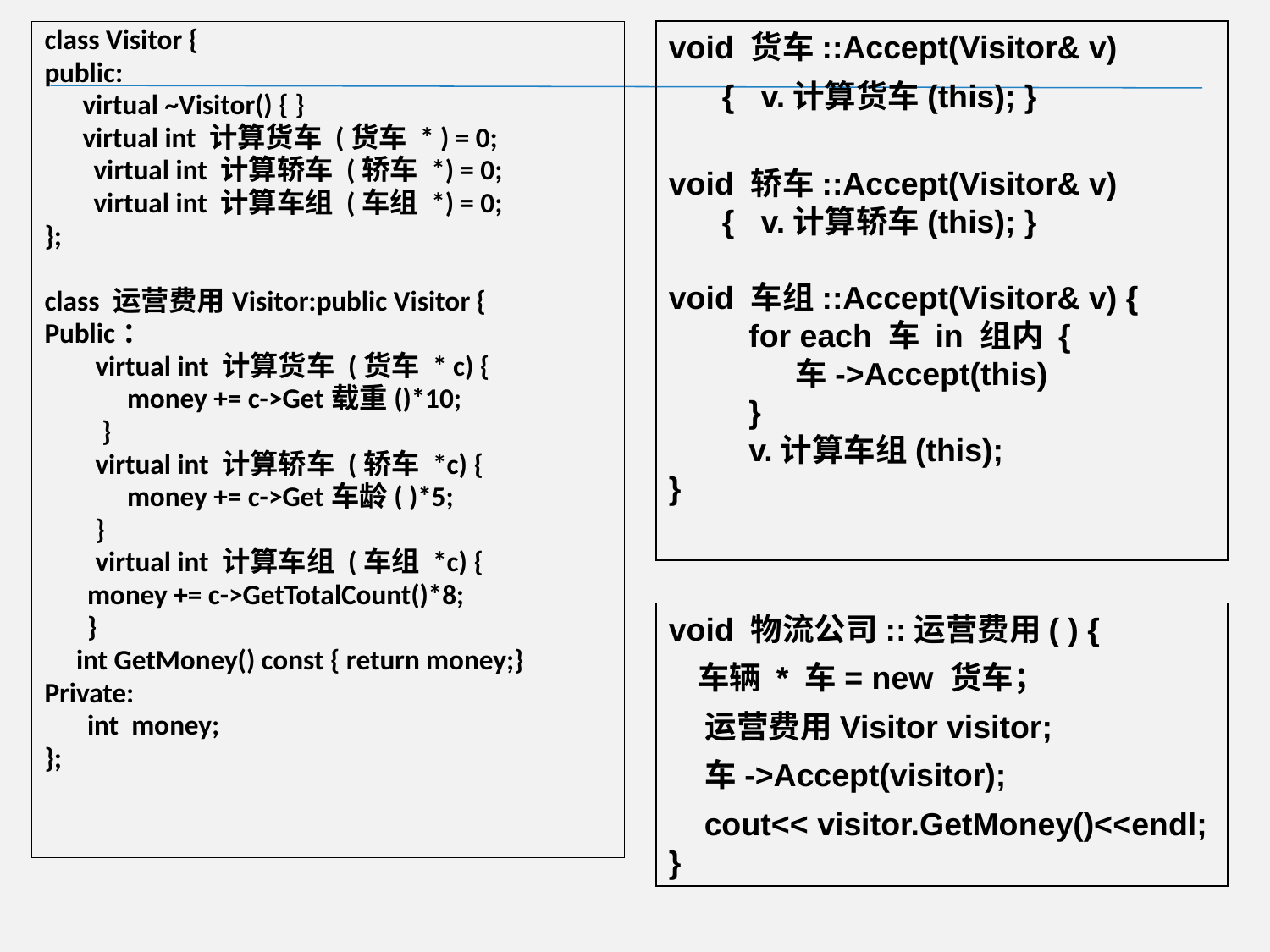

void 货车::Accept(Visitor& v)
      {   v.计算货车(this); }

void 轿车::Accept(Visitor& v)
      {   v.计算轿车(this); }

void 车组::Accept(Visitor& v) {
         for each 车 in 组内 {
	车->Accept(this)
         }
         v.计算车组(this);
}

class Visitor {
public:
      virtual ~Visitor() { }
      virtual int 计算货车 (货车 * ) = 0;
	 virtual int 计算轿车 (轿车 *) = 0;
	 virtual int 计算车组 (车组 *) = 0;
};

class 运营费用Visitor:public Visitor {
Public：
        virtual int 计算货车 (货车 * c) {
             money += c->Get载重()*10;
         }
        virtual int 计算轿车 (轿车 *c) {
             money += c->Get车龄( )*5;
        }
        virtual int 计算车组 (车组 *c) {
	money += c->GetTotalCount()*8;
	}
     int GetMoney() const { return money;}
Private:
	int  money;
};
void 物流公司::运营费用( ) {
   车辆 * 车= new 货车；
    运营费用Visitor visitor;
    车->Accept(visitor);
    cout<< visitor.GetMoney()<<endl;
}